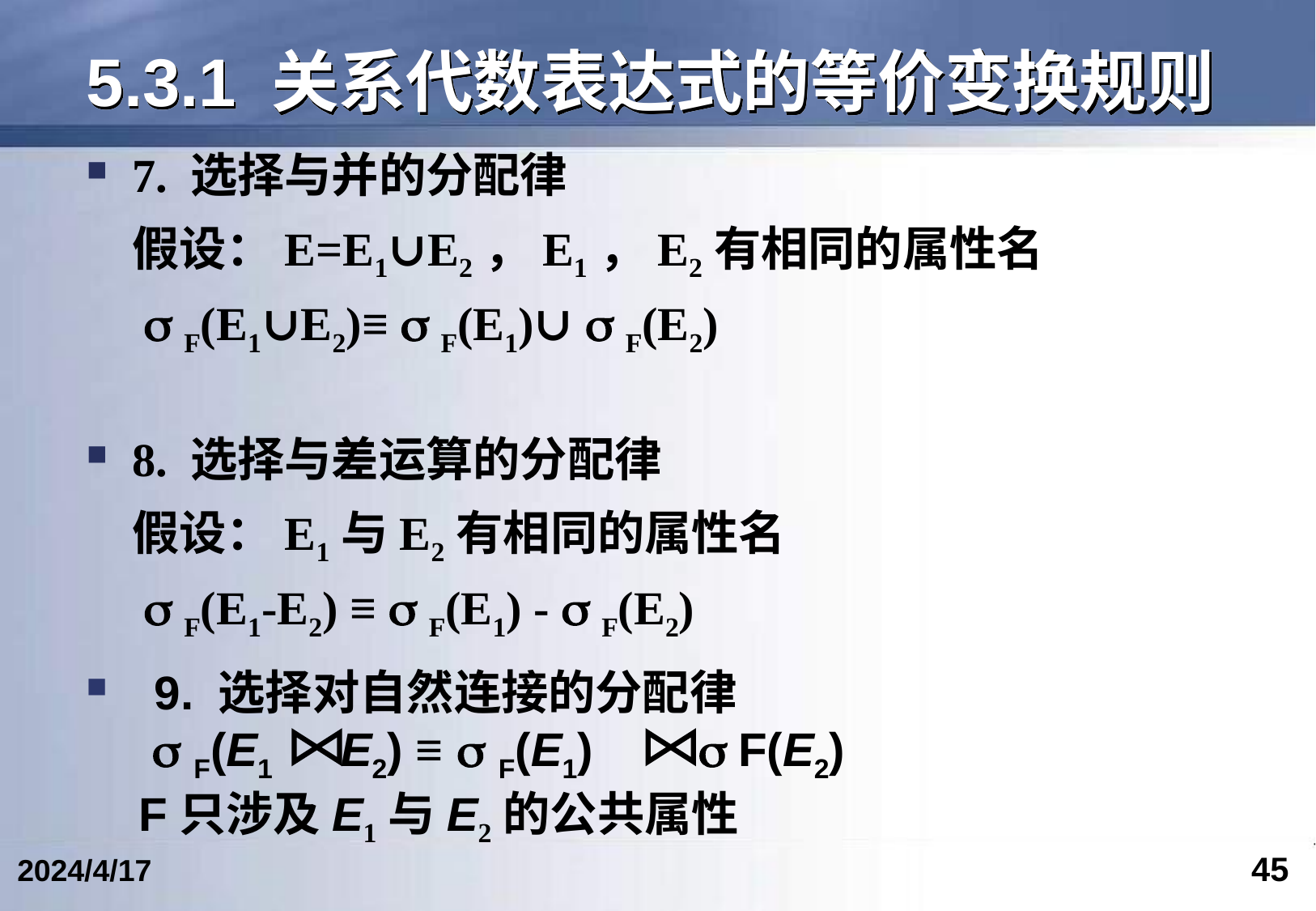

# 5.3.1 关系代数表达式的等价变换规则
7. 选择与并的分配律
	假设：E=E1∪E2，E1，E2有相同的属性名
	 σ F(E1∪E2)≡ σ F(E1)∪ σ F(E2)

8. 选择与差运算的分配律
	假设：E1与E2有相同的属性名
	 σ F(E1-E2) ≡ σ F(E1) - σ F(E2)
   9. 选择对自然连接的分配律
     σ F(E1      E2) ≡ σ F(E1)        σ F(E2)
    F只涉及E1与E2的公共属性

45
2024/4/17